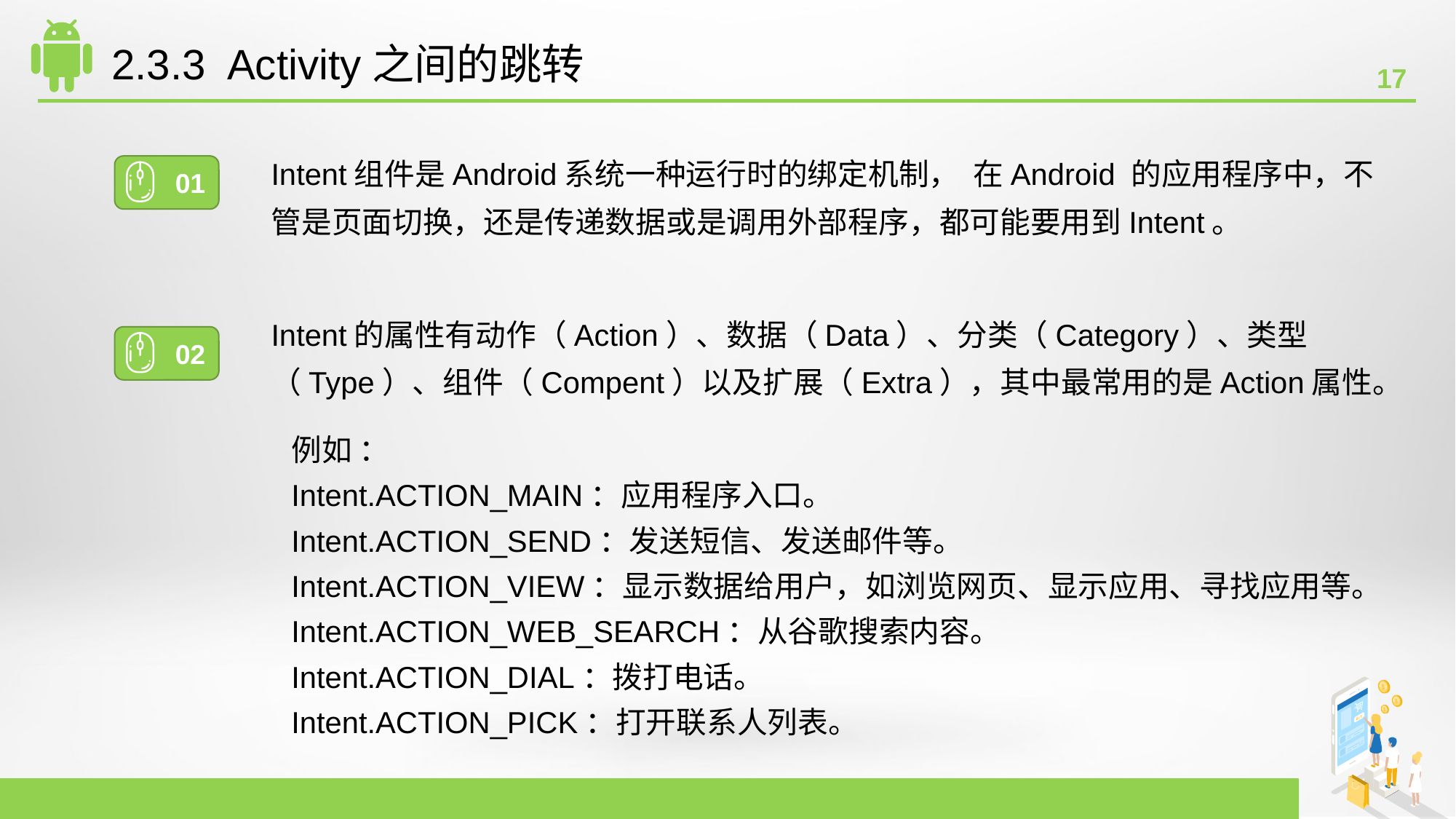

# 2.3.3  Activity之间的跳转
Intent组件是Android系统一种运行时的绑定机制，  在Android 的应用程序中，不管是页面切换，还是传递数据或是调用外部程序，都可能要用到Intent。

Intent的属性有动作（Action）、数据（Data）、分类（Category）、类型（Type）、组件（Compent）以及扩展（Extra），其中最常用的是Action属性。
01

02

例如 ：
Intent.ACTION_MAIN：应用程序入口。
Intent.ACTION_SEND：发送短信、发送邮件等。
Intent.ACTION_VIEW：显示数据给用户，如浏览网页、显示应用、寻找应用等。
Intent.ACTION_WEB_SEARCH：从谷歌搜索内容。
Intent.ACTION_DIAL：拨打电话。
Intent.ACTION_PICK：打开联系人列表。